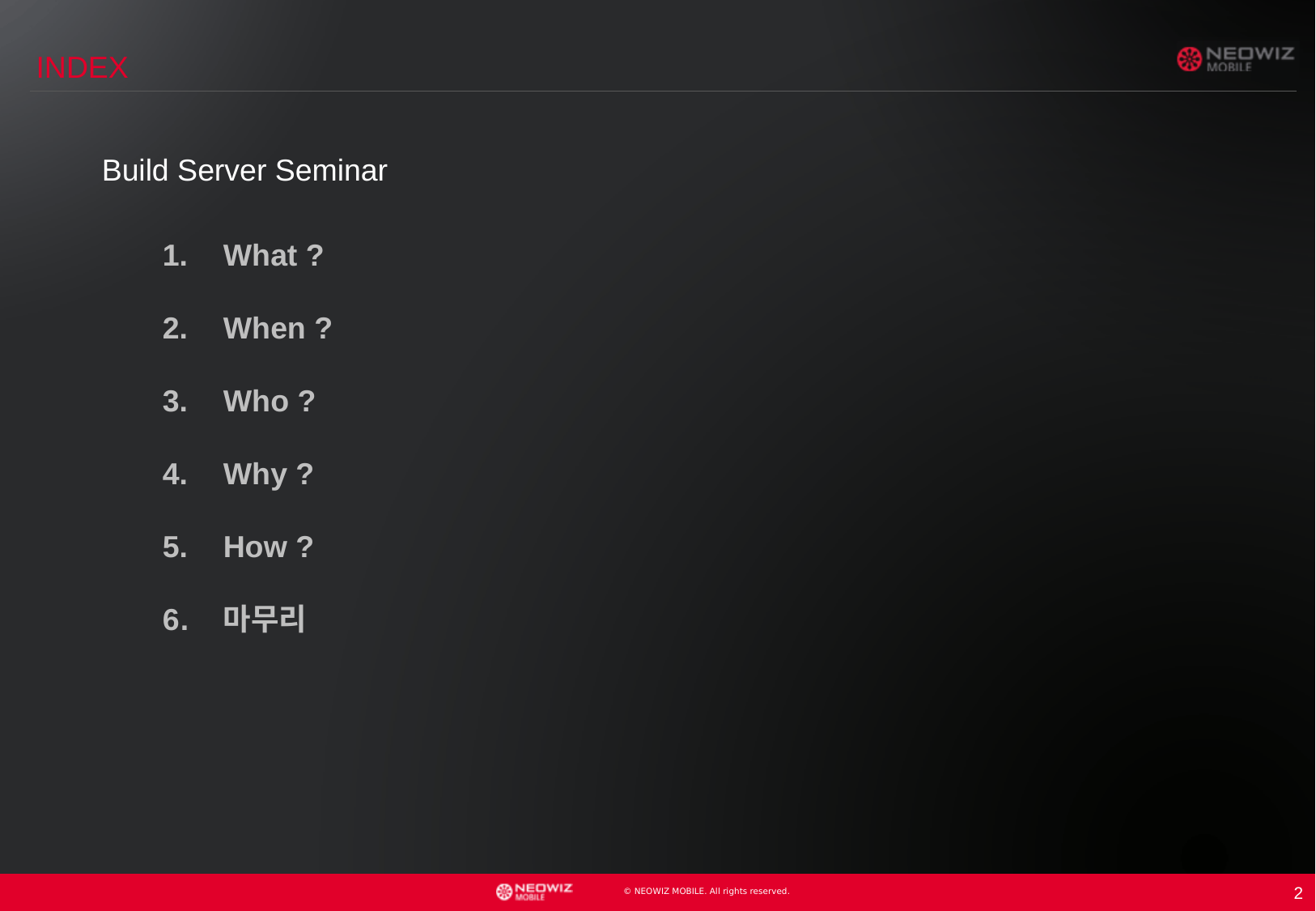

INDEX
Build Server Seminar

What ?

When ?

Who ?

Why ?

How ?

마무리
2